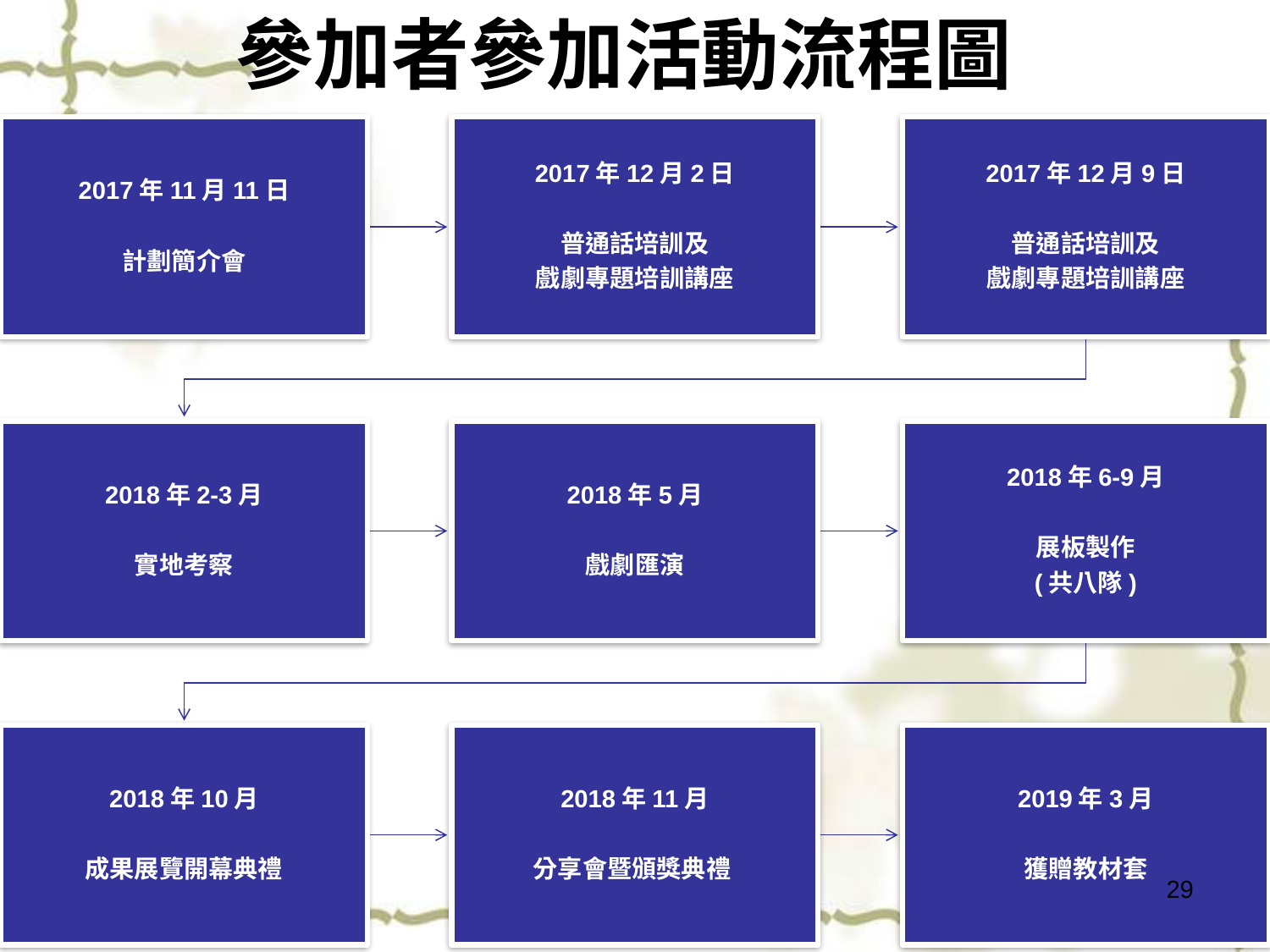

參加者參加活動流程圖

2017年11月11日

計劃簡介會

2017年12月2日

普通話培訓及
戲劇專題培訓講座

2017年12月9日

普通話培訓及
戲劇專題培訓講座

2018年2-3月

實地考察

2018年5月

戲劇匯演

2018年6-9月

展板製作
(共八隊)

2018年10月

成果展覽開幕典禮

2018年11月

分享會暨頒獎典禮
2019年3月

獲贈教材套
29